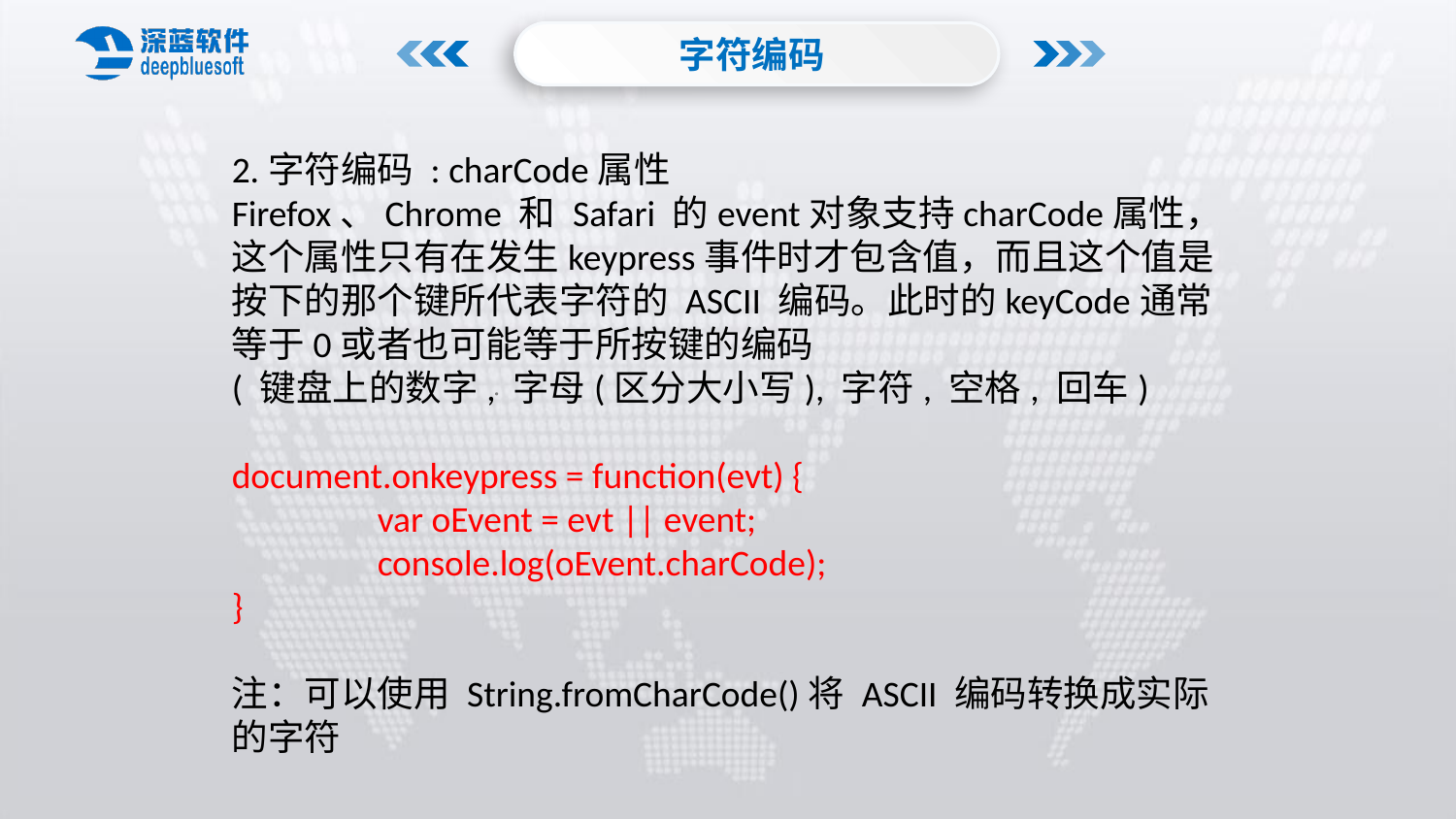

字符编码

2.字符编码 : charCode属性
Firefox、Chrome 和 Safari 的event对象支持charCode属性，这个属性只有在发生keypress事件时才包含值，而且这个值是按下的那个键所代表字符的 ASCII 编码。此时的keyCode通常等于0或者也可能等于所按键的编码
( 键盘上的数字, 字母(区分大小写), 字符, 空格, 回车)

document.onkeypress = function(evt) {
	var oEvent = evt || event;
	console.log(oEvent.charCode);
}

注：可以使用 String.fromCharCode()将 ASCII 编码转换成实际的字符